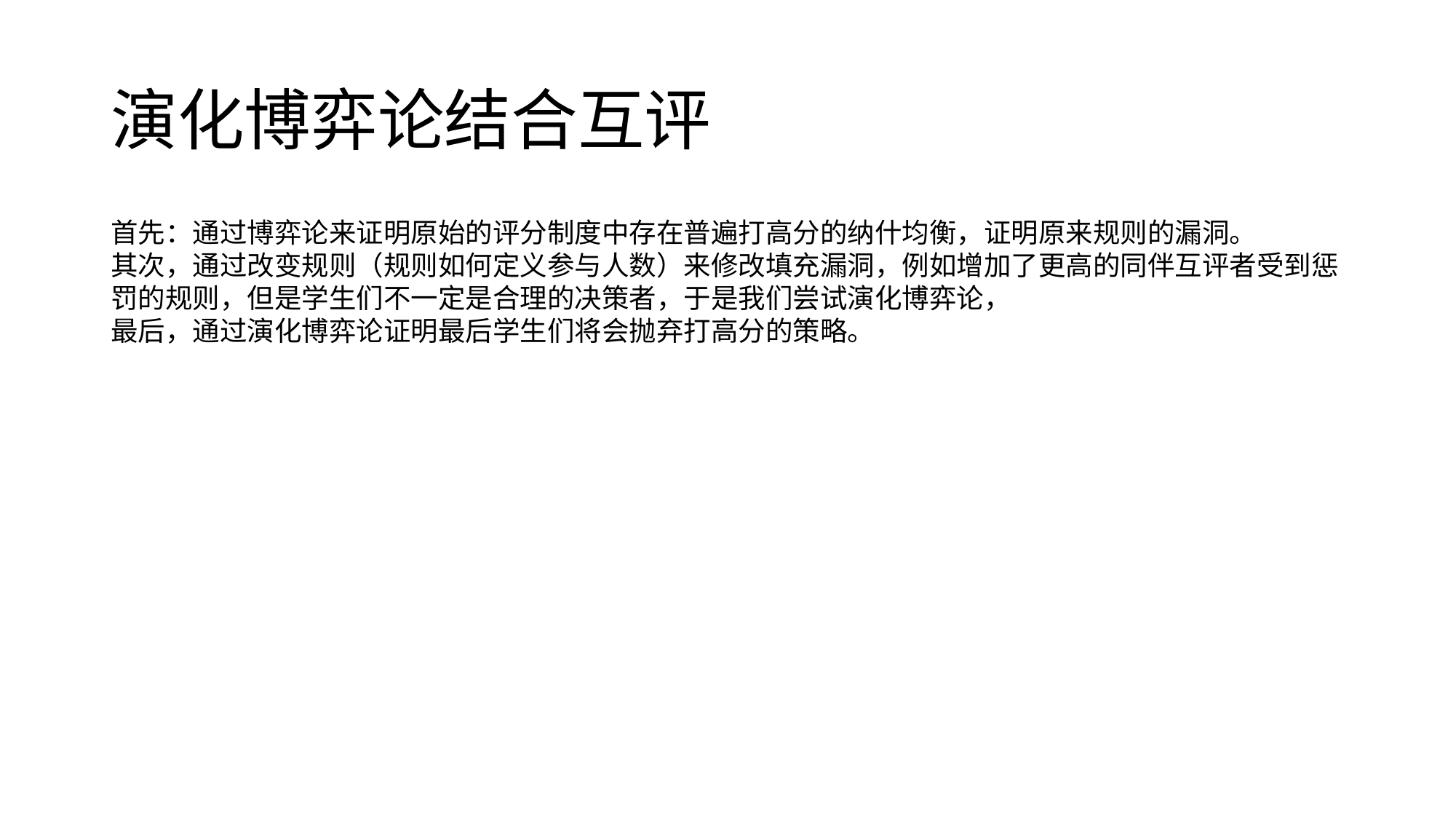

# 演化博弈论结合互评
首先：通过博弈论来证明原始的评分制度中存在普遍打高分的纳什均衡，证明原来规则的漏洞。
其次，通过改变规则（规则如何定义参与人数）来修改填充漏洞，例如增加了更高的同伴互评者受到惩罚的规则，但是学生们不一定是合理的决策者，于是我们尝试演化博弈论，
最后，通过演化博弈论证明最后学生们将会抛弃打高分的策略。